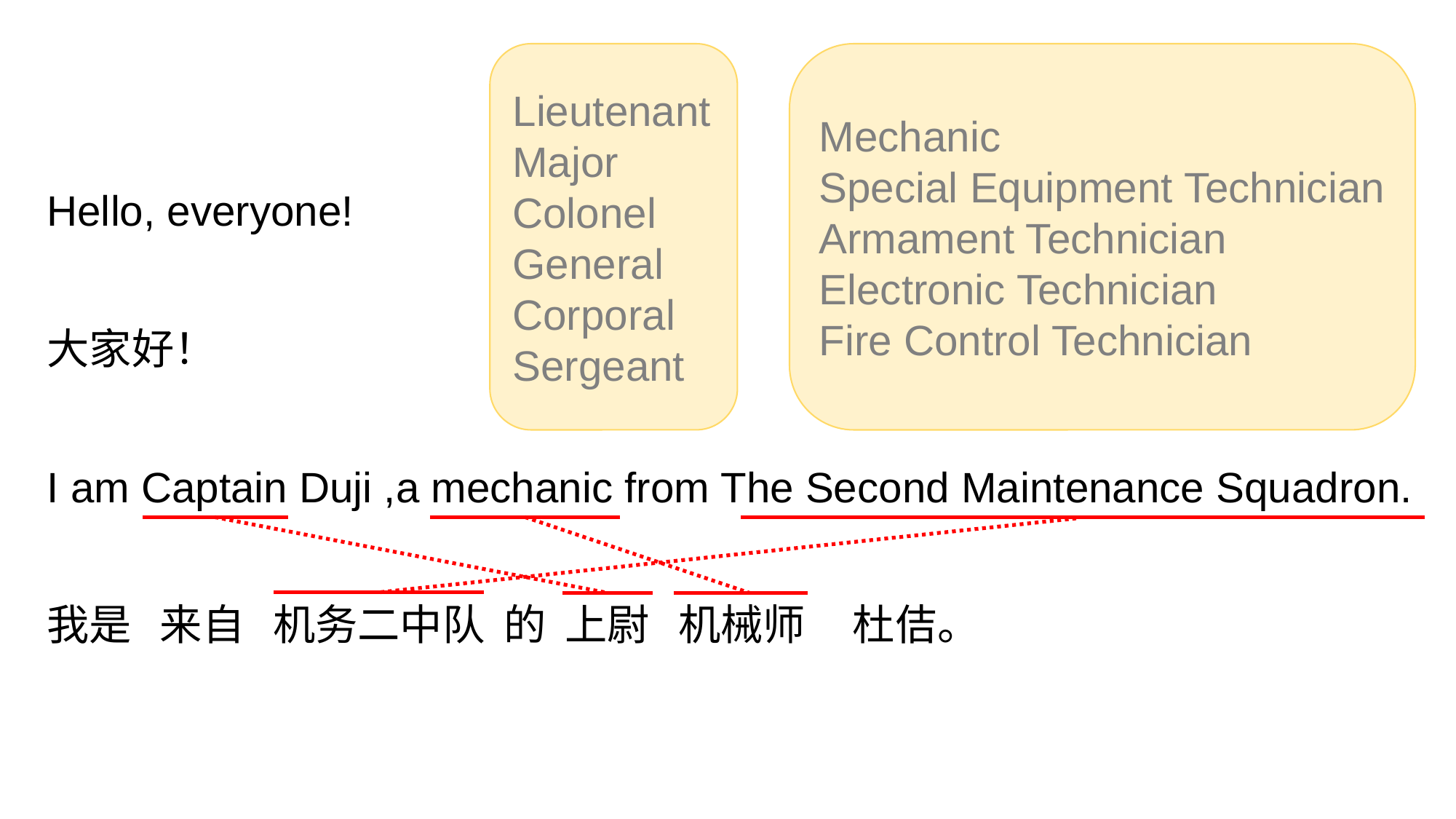

Lieutenant
Major
Colonel
General
Corporal
Sergeant
Mechanic
Special Equipment Technician
Armament Technician
Electronic Technician
Fire Control Technician
Hello, everyone!
大家好！
I am Captain Duji ,a mechanic from The Second Maintenance Squadron.
我是   来自   机务二中队  的  上尉   机械师     杜佶。